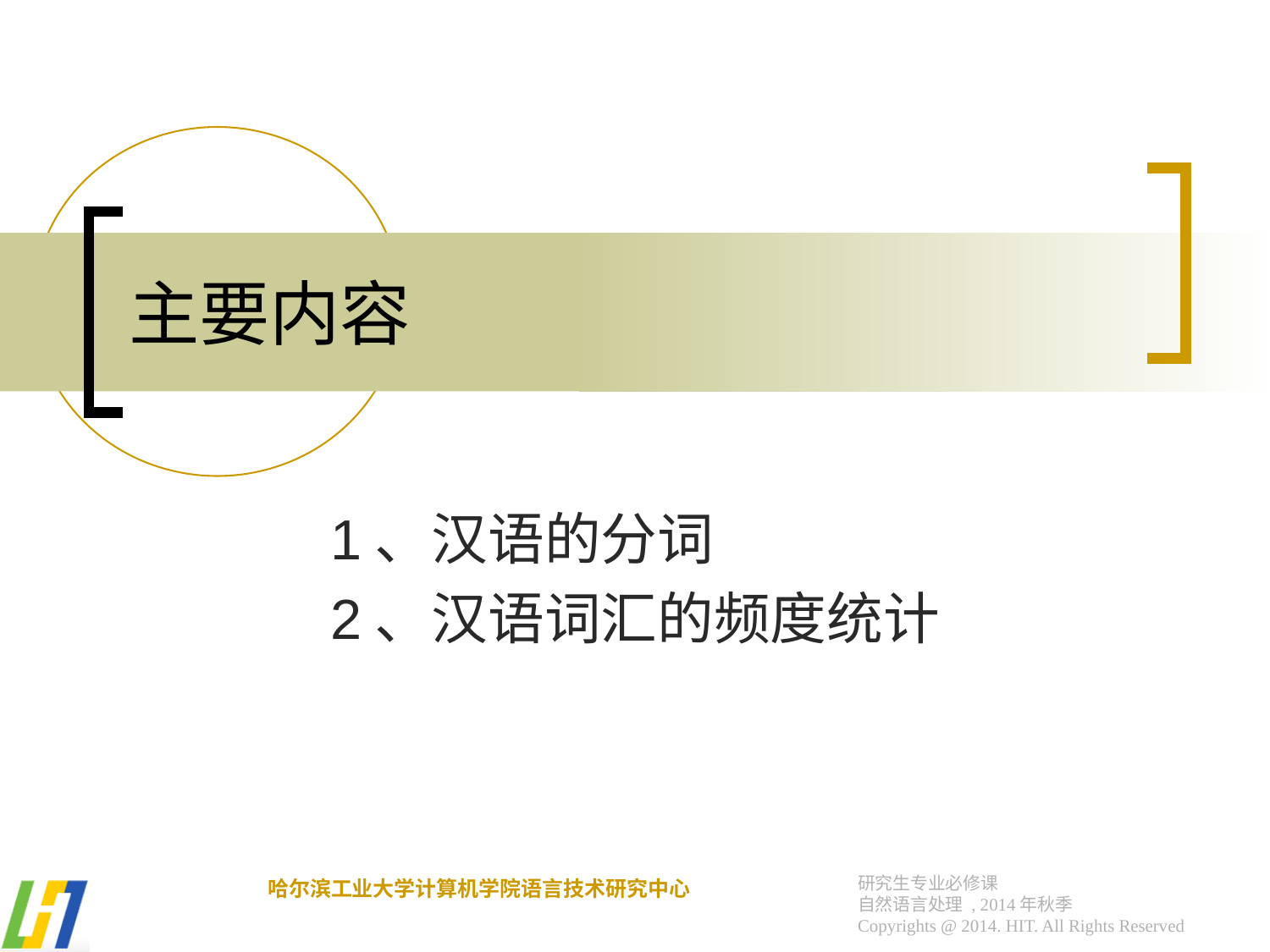

# 主要内容
1、汉语的分词
2、汉语词汇的频度统计
研究生专业必修课
自然语言处理 , 2014年秋季
Copyrights @ 2014. HIT. All Rights Reserved
哈尔滨工业大学计算机学院语言技术研究中心